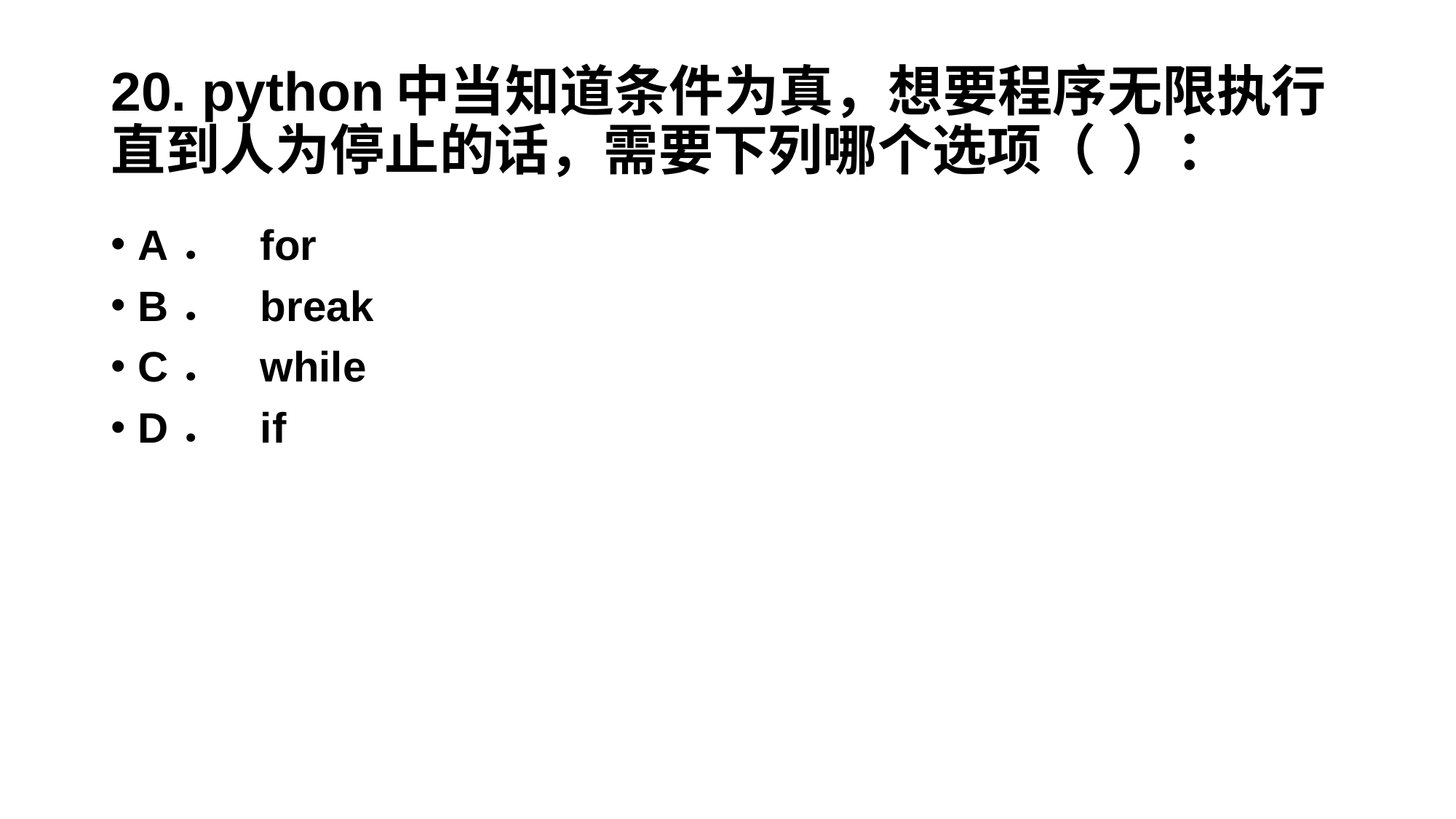

# 20. python中当知道条件为真，想要程序无限执行直到人为停止的话，需要下列哪个选项（  ）：
A．   for
B．   break
C．   while
D．   if